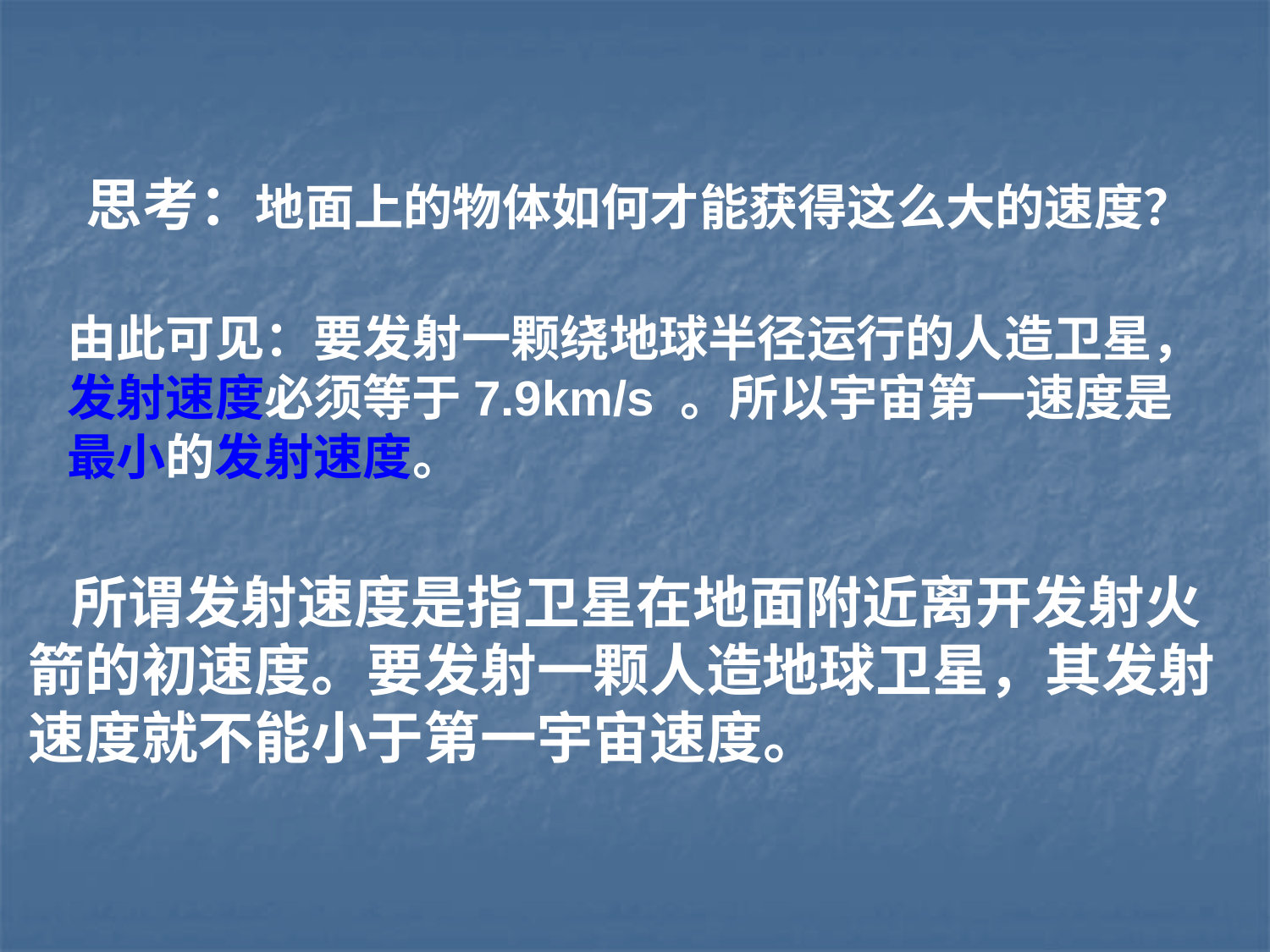

思考：地面上的物体如何才能获得这么大的速度？
由此可见：要发射一颗绕地球半径运行的人造卫星，发射速度必须等于7.9km/s 。所以宇宙第一速度是最小的发射速度。
      所谓发射速度是指卫星在地面附近离开发射火箭的初速度。要发射一颗人造地球卫星，其发射速度就不能小于第一宇宙速度。